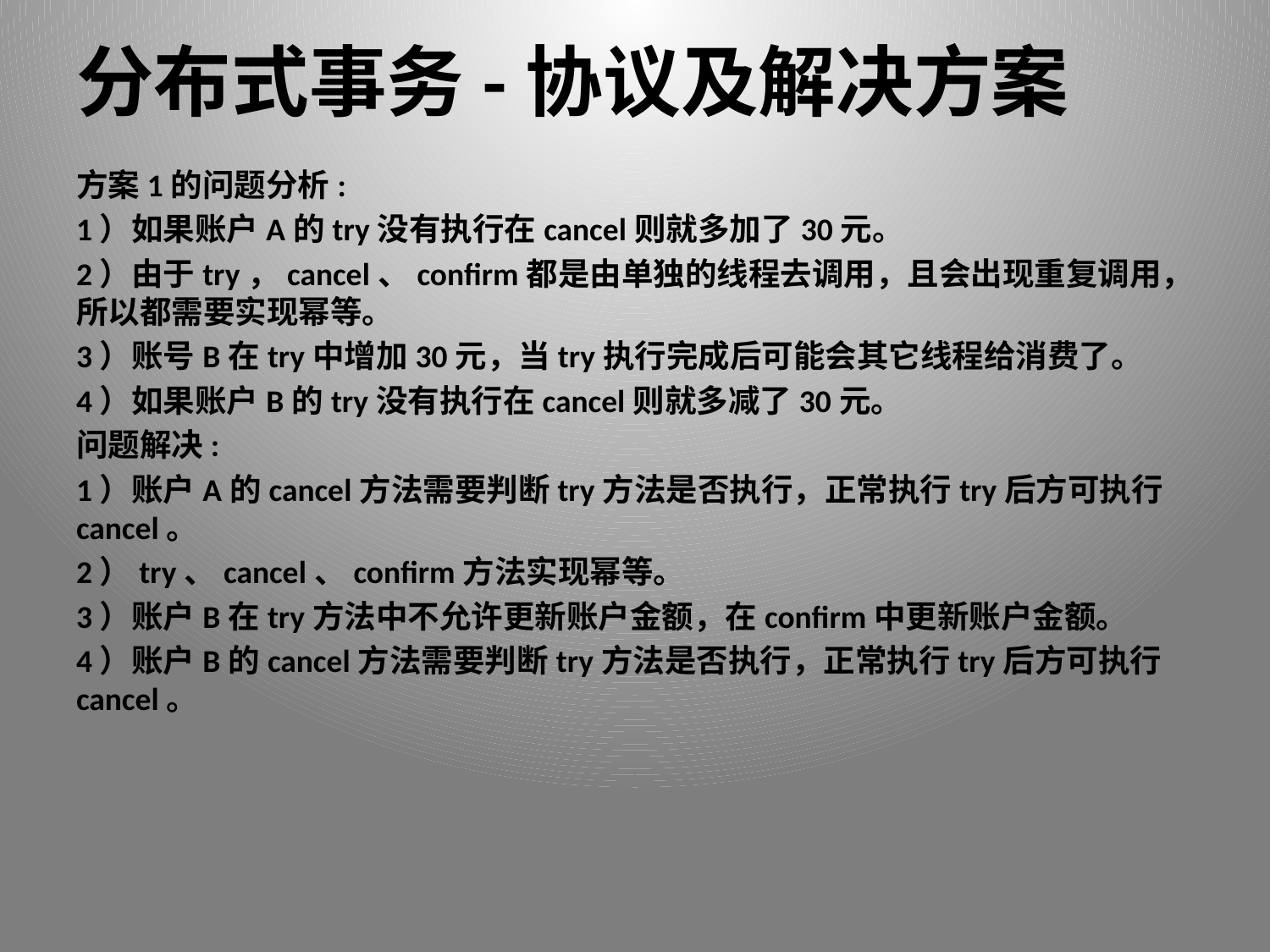

# 分布式事务-协议及解决方案
方案1的问题分析:
1）如果账户A的try没有执行在cancel则就多加了30元。
2）由于try，cancel、confirm都是由单独的线程去调用，且会出现重复调用，所以都需要实现幂等。
3）账号B在try中增加30元，当try执行完成后可能会其它线程给消费了。
4）如果账户B的try没有执行在cancel则就多减了30元。
问题解决:
1）账户A的cancel方法需要判断try方法是否执行，正常执行try后方可执行cancel。
2）try、cancel、confirm方法实现幂等。
3）账户B在try方法中不允许更新账户金额，在confirm中更新账户金额。
4）账户B的cancel方法需要判断try方法是否执行，正常执行try后方可执行cancel。